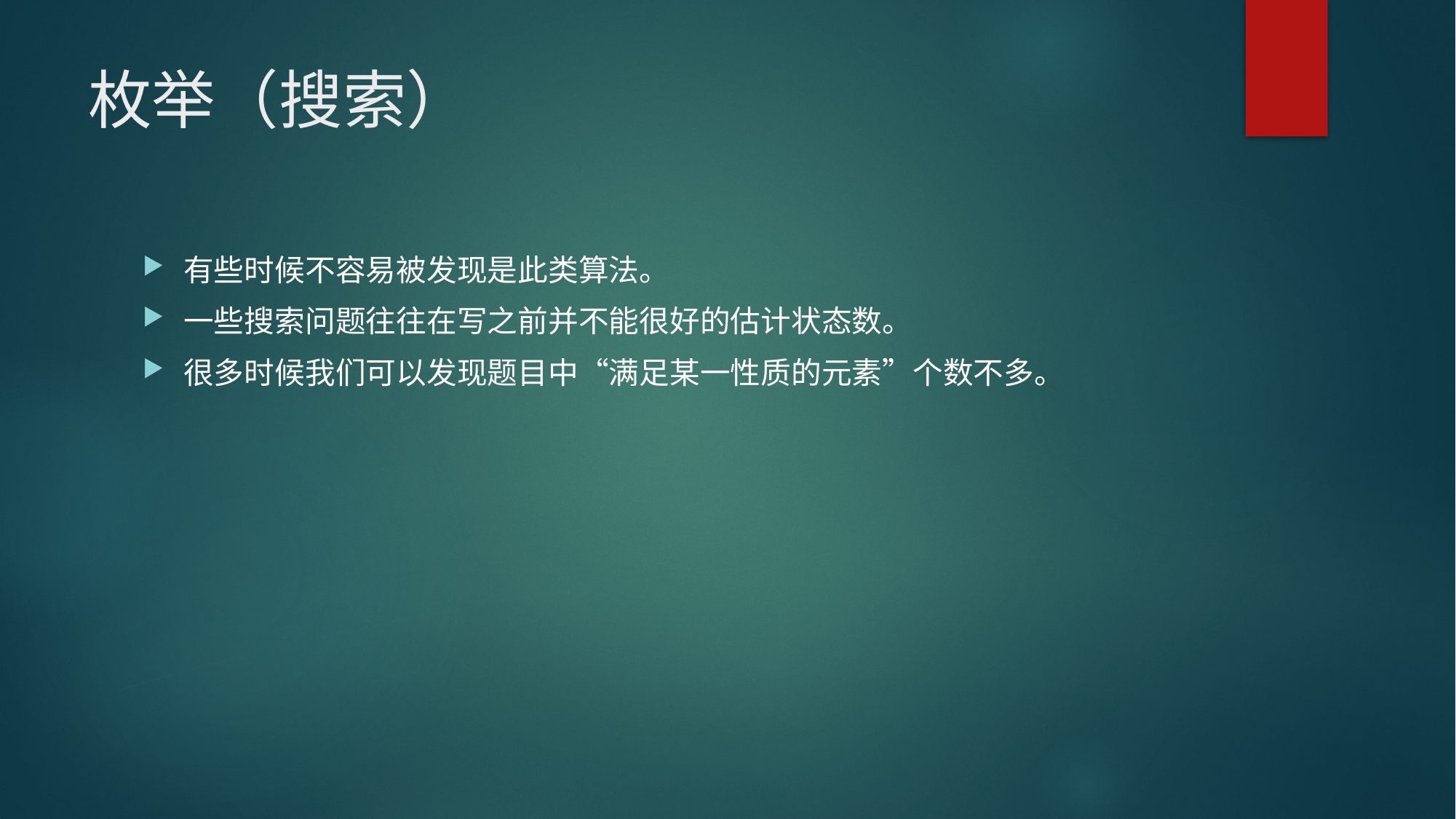

# 枚举（搜索）
有些时候不容易被发现是此类算法。
一些搜索问题往往在写之前并不能很好的估计状态数。
很多时候我们可以发现题目中“满足某一性质的元素”个数不多。